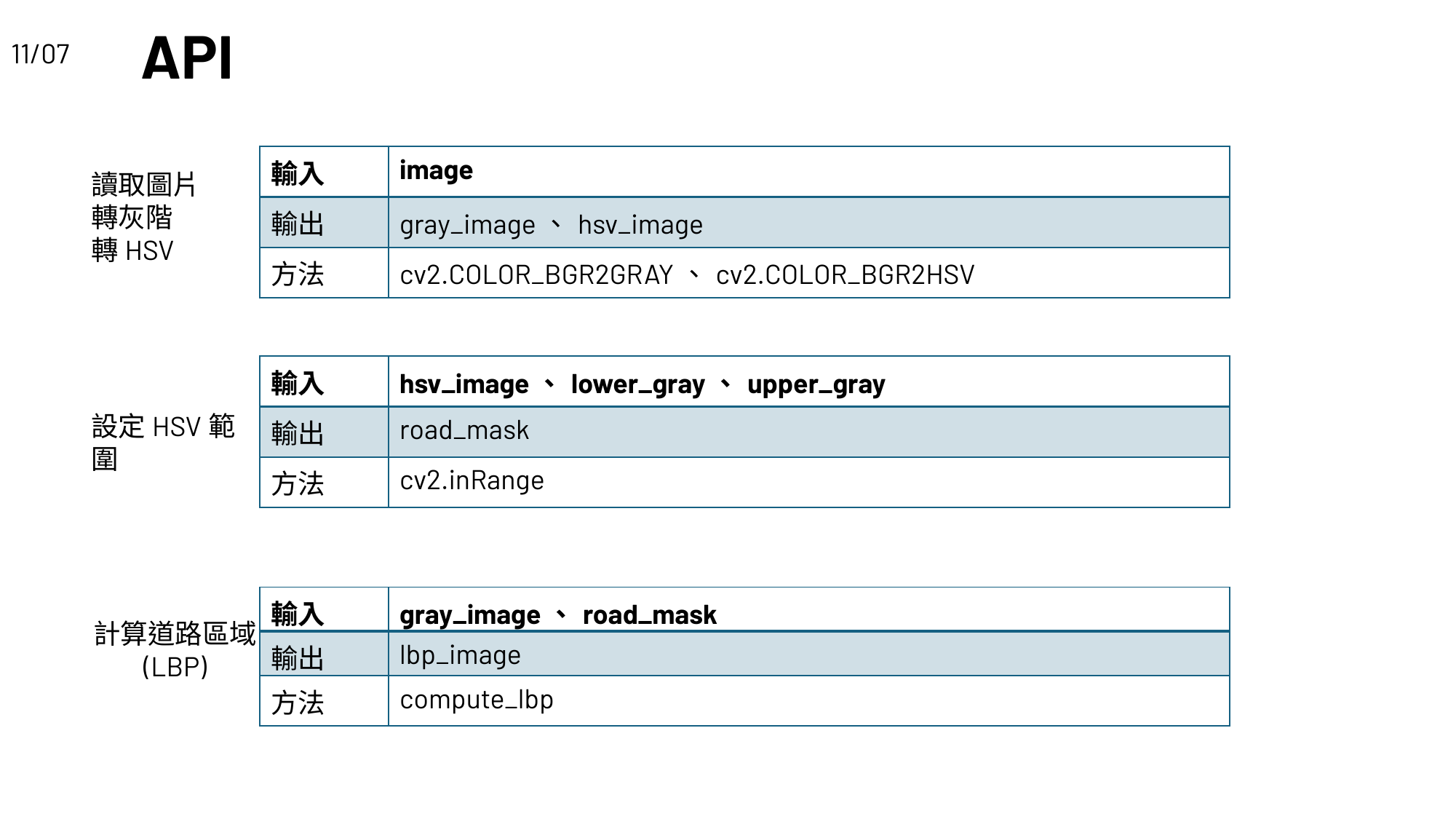

API
# 11/07
| 輸入 | image |
| --- | --- |
| 輸出 | gray\_image、hsv\_image |
| 方法 | cv2.COLOR\_BGR2GRAY、cv2.COLOR\_BGR2HSV |
讀取圖片
轉灰階
轉HSV
| 輸入 | hsv\_image、lower\_gray、upper\_gray |
| --- | --- |
| 輸出 | road\_mask |
| 方法 | cv2.inRange |
設定HSV範圍
| 輸入 | gray\_image、road\_mask |
| --- | --- |
| 輸出 | lbp\_image |
| 方法 | compute\_lbp |
計算道路區域
(LBP)